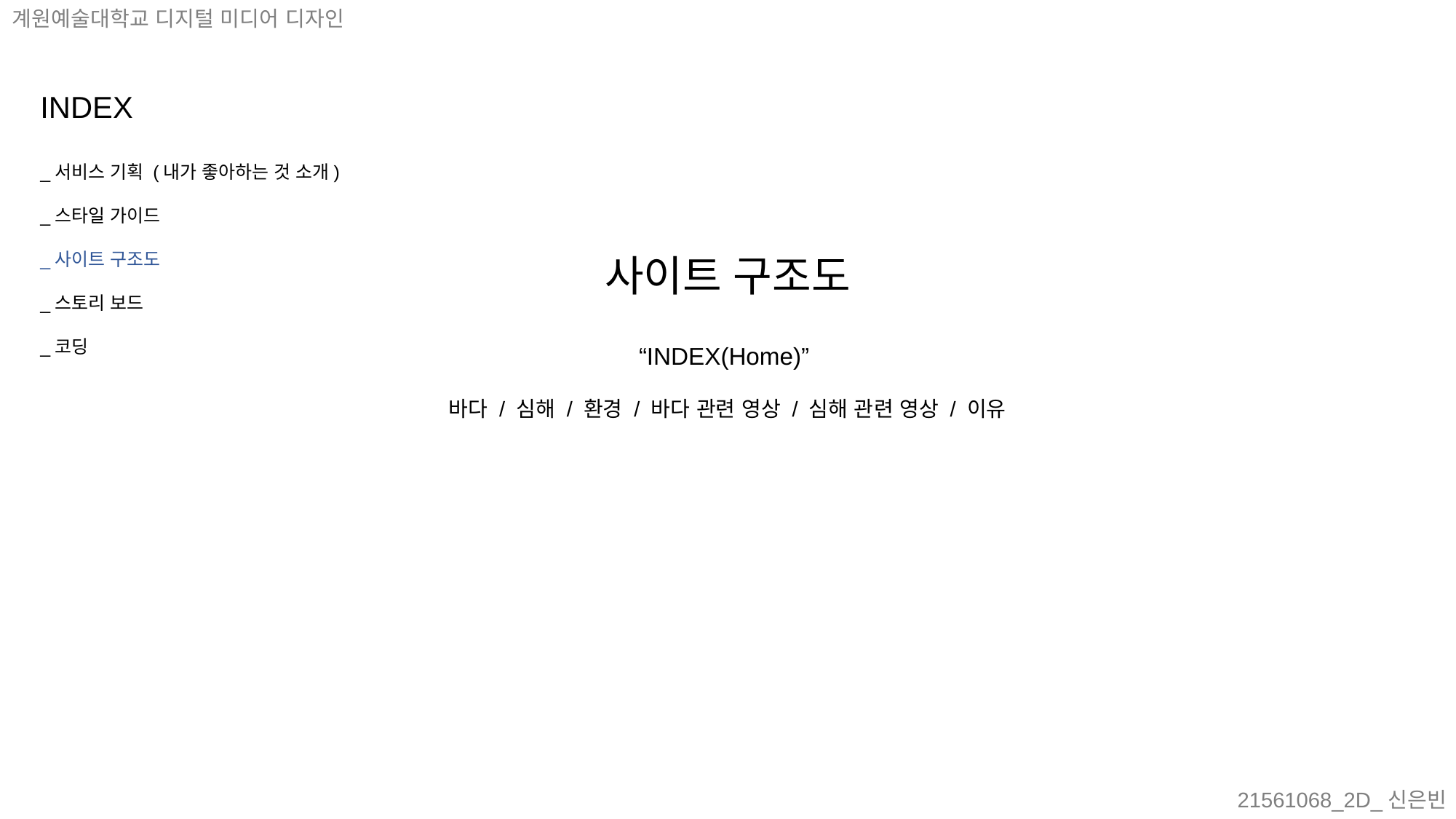

계원예술대학교 디지털 미디어 디자인
INDEX

_서비스 기획 (내가 좋아하는 것 소개)

_스타일 가이드

_사이트 구조도

_스토리 보드

_코딩
사이트 구조도

“INDEX(Home)”

바다 / 심해 / 환경 / 바다 관련 영상 / 심해 관련 영상 / 이유
21561068_2D_신은빈